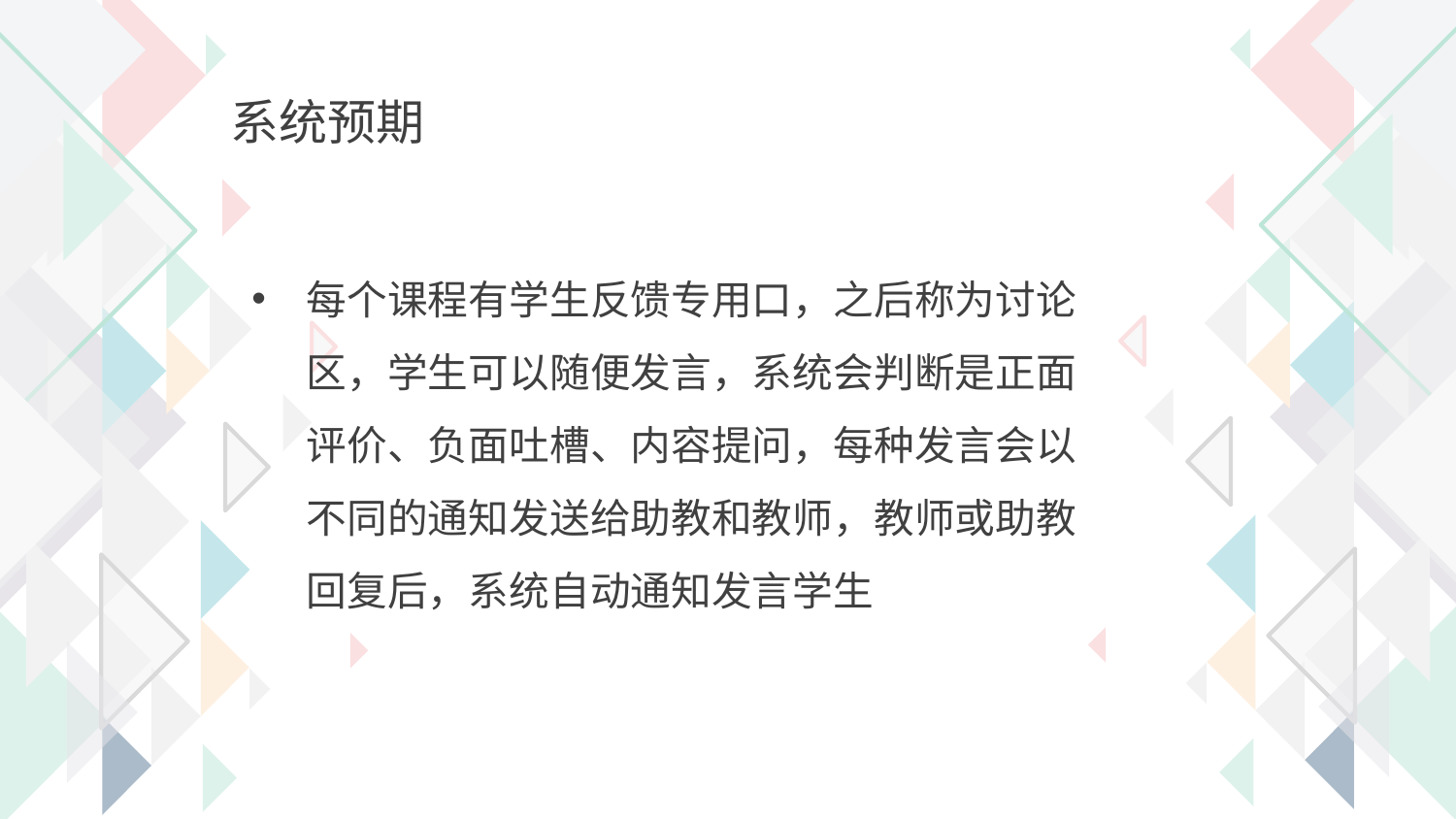

系统预期
每个课程有学生反馈专用口，之后称为讨论区，学生可以随便发言，系统会判断是正面评价、负面吐槽、内容提问，每种发言会以不同的通知发送给助教和教师，教师或助教回复后，系统自动通知发言学生